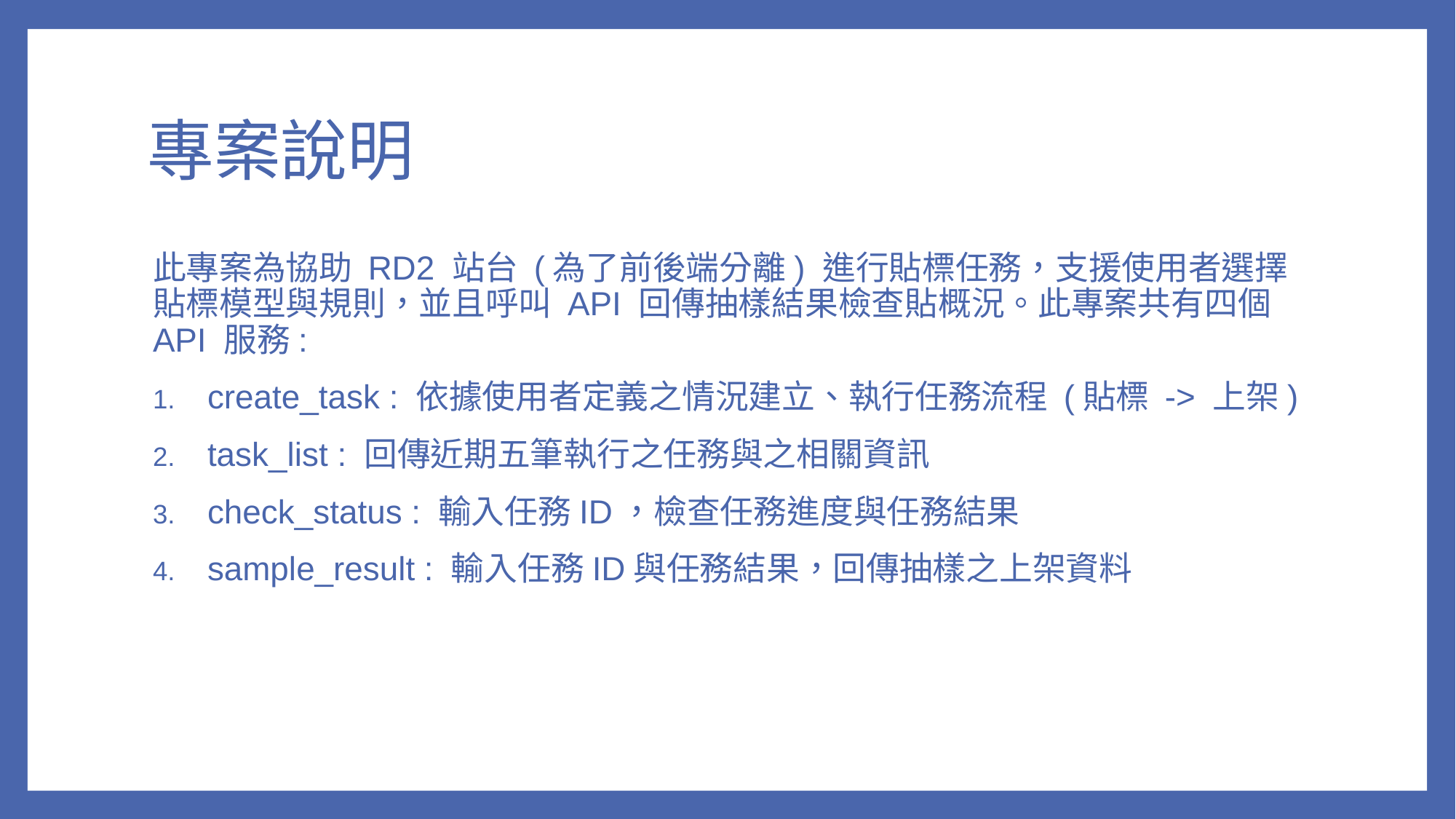

# 專案說明
此專案為協助 RD2 站台 (為了前後端分離) 進行貼標任務，支援使用者選擇貼標模型與規則，並且呼叫 API 回傳抽樣結果檢查貼概況。此專案共有四個 API 服務:
create_task : 依據使用者定義之情況建立、執行任務流程 (貼標 -> 上架)
task_list : 回傳近期五筆執行之任務與之相關資訊
check_status : 輸入任務ID，檢查任務進度與任務結果
sample_result : 輸入任務ID與任務結果，回傳抽樣之上架資料